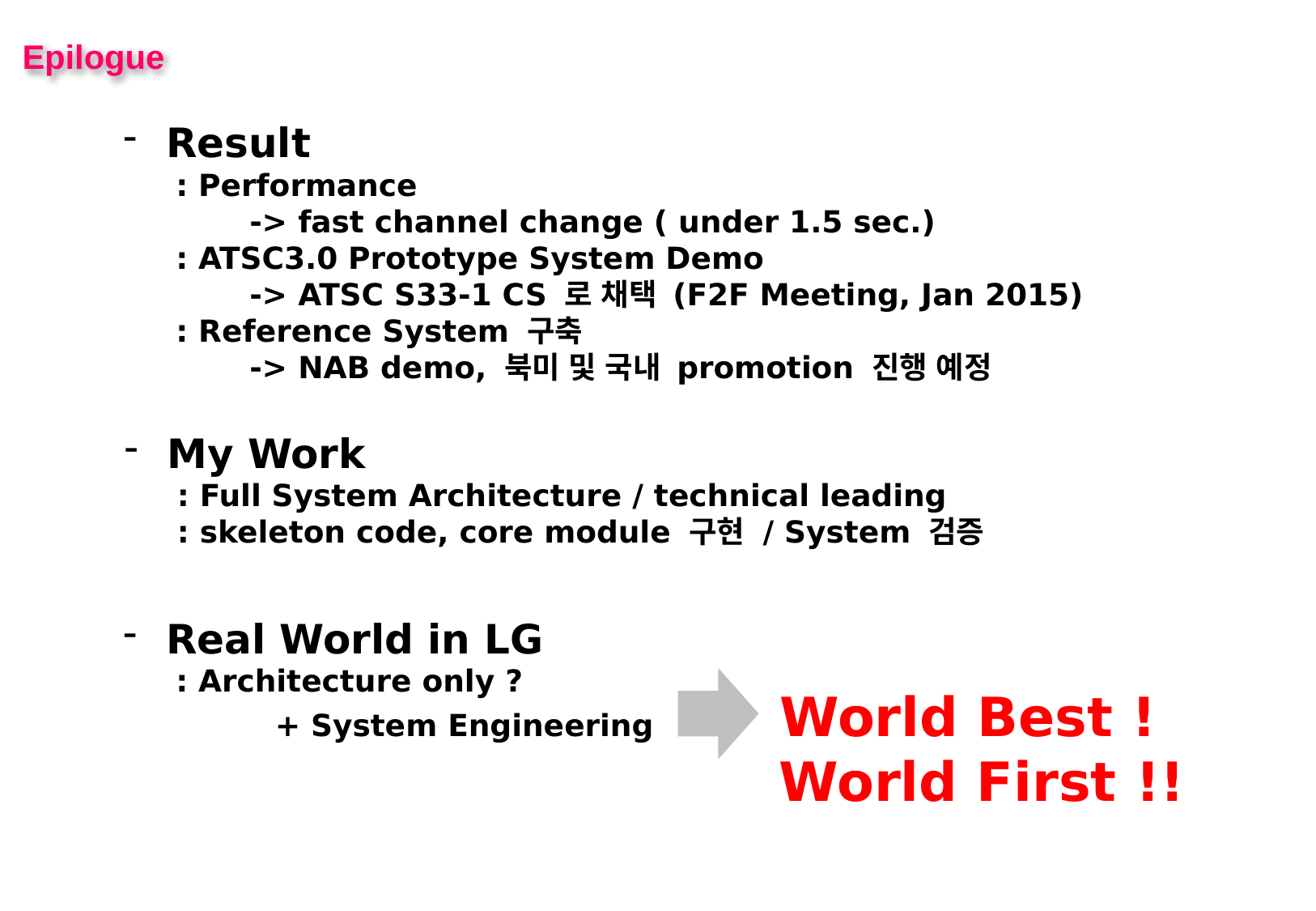

Epilogue
 Result
     : Performance
            -> fast channel change ( under 1.5 sec.)
     : ATSC3.0 Prototype System Demo
            -> ATSC S33-1 CS 로 채택 (F2F Meeting, Jan 2015)
     : Reference System 구축
            -> NAB demo, 북미 및 국내 promotion 진행 예정
 My Work
     : Full System Architecture / technical leading
     : skeleton code, core module 구현 / System 검증
 Real World in LG
     : Architecture only ?

+ System Engineering            World Best ! 					 World First !!